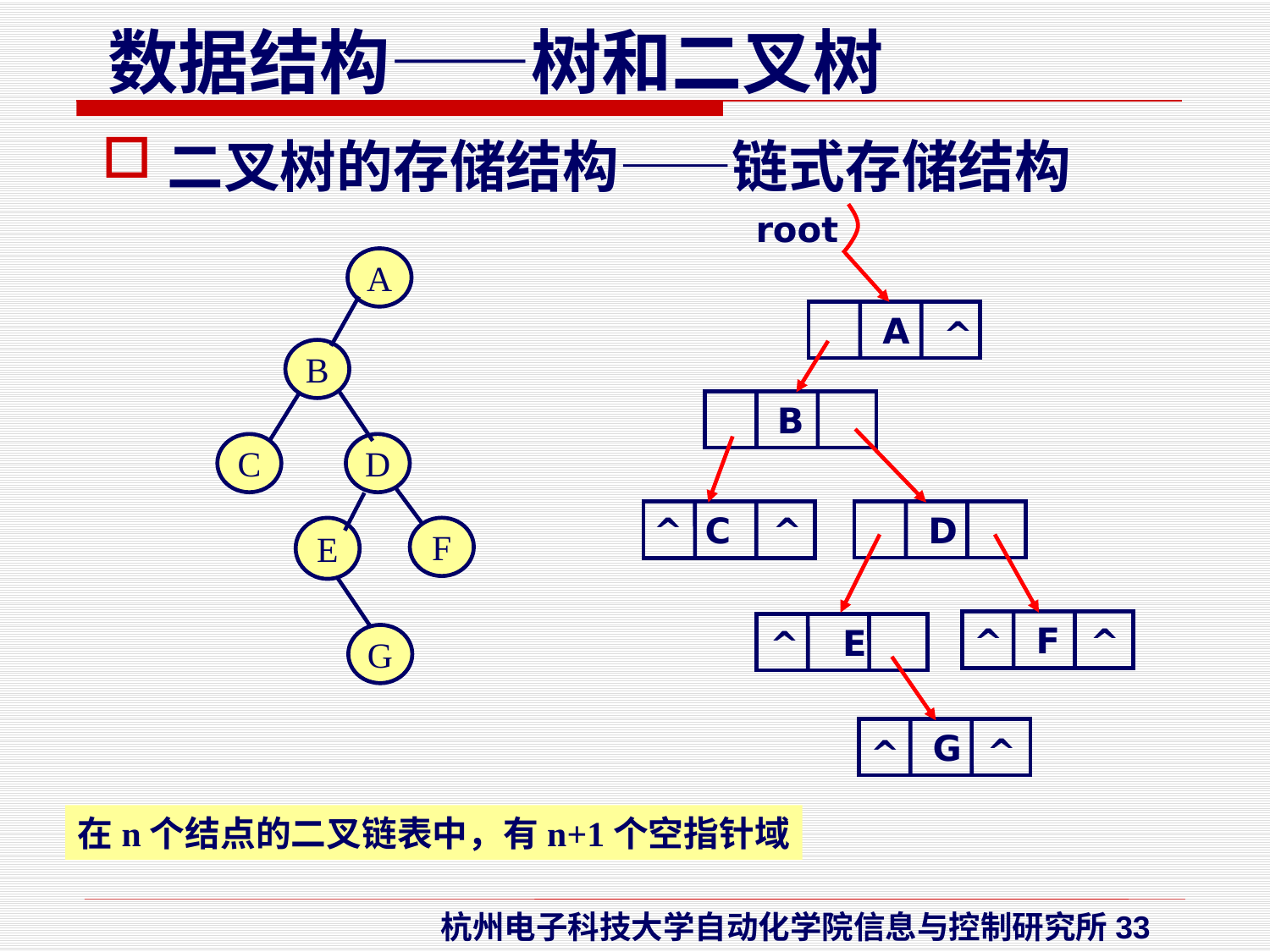

二叉树的存储结构——链式存储结构

root

A

B

C
D

E
F

G
     A

B

     D

    C

     F

      E

     G

^

^
^

^
^
^

^
^
在n个结点的二叉链表中，有n+1个空指针域